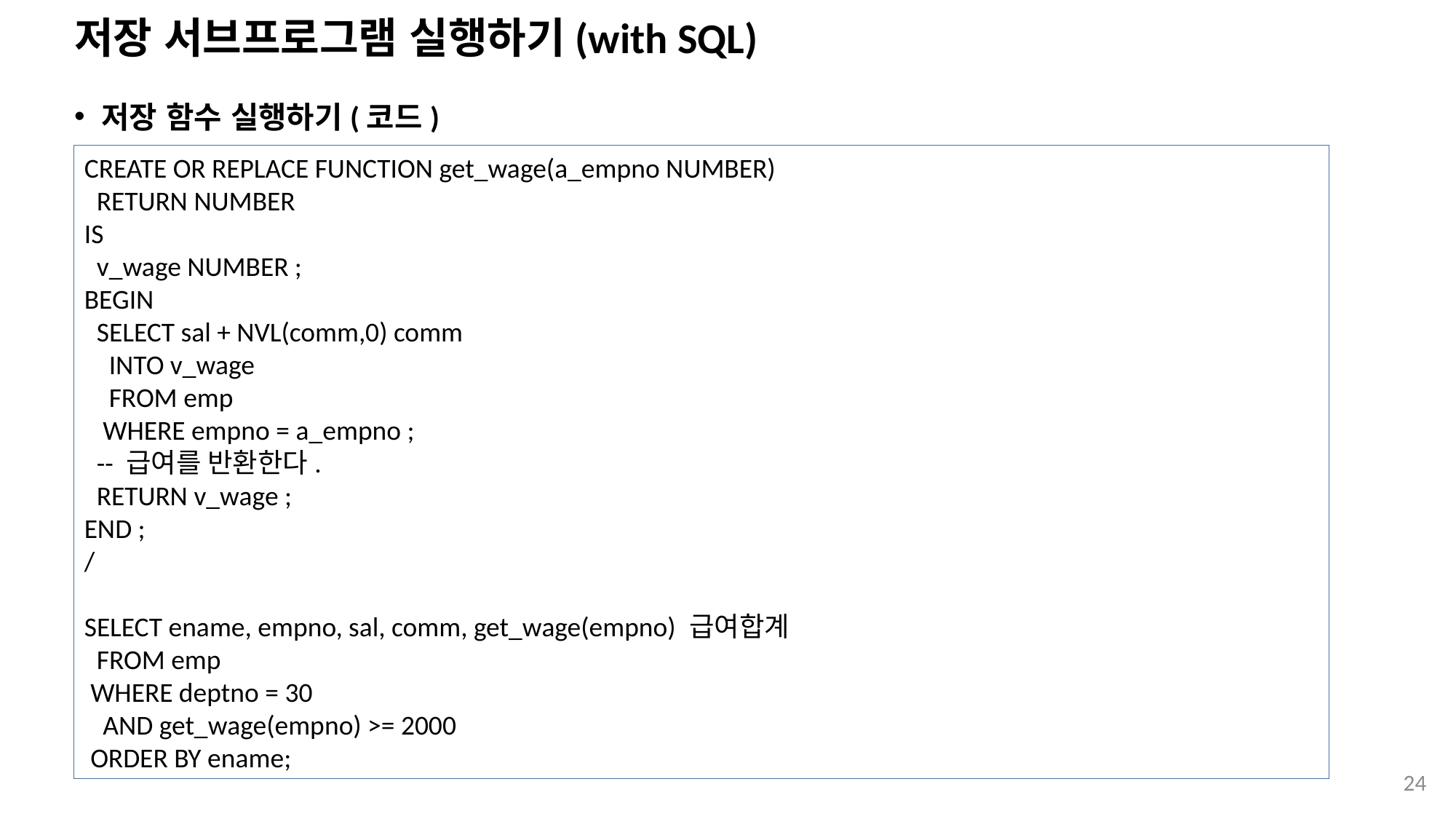

# 저장 서브프로그램 실행하기(with SQL)
저장 함수 실행하기(코드)
CREATE OR REPLACE FUNCTION get_wage(a_empno NUMBER)
  RETURN NUMBER
IS
  v_wage NUMBER ;
BEGIN
  SELECT sal + NVL(comm,0) comm
    INTO v_wage
    FROM emp
   WHERE empno = a_empno ;
  -- 급여를 반환한다.
  RETURN v_wage ;
END ;
/

SELECT ename, empno, sal, comm, get_wage(empno) 급여합계
  FROM emp
 WHERE deptno = 30
   AND get_wage(empno) >= 2000
 ORDER BY ename;
24